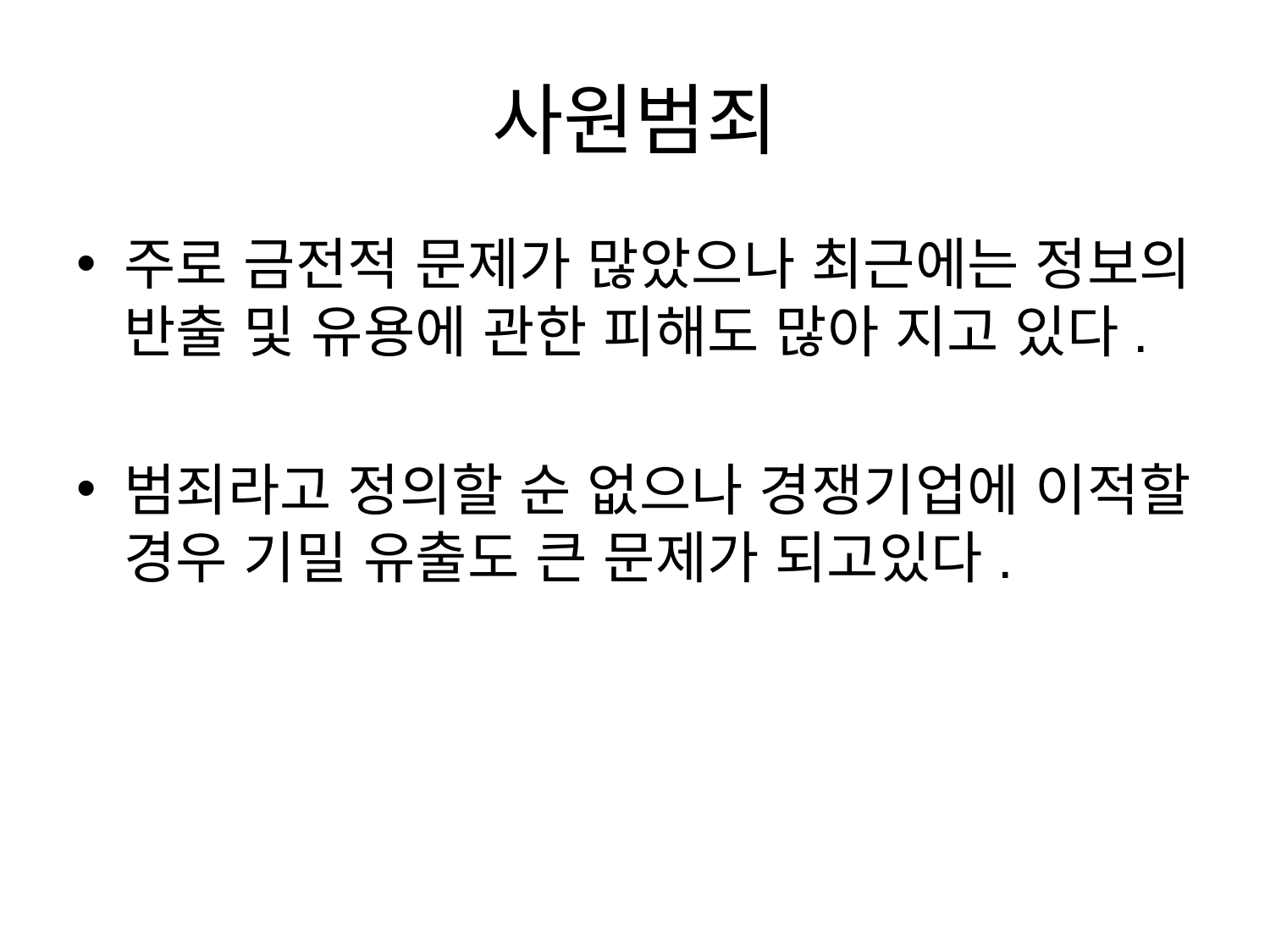

# 사원범죄
주로 금전적 문제가 많았으나 최근에는 정보의 반출 및 유용에 관한 피해도 많아 지고 있다.

범죄라고 정의할 순 없으나 경쟁기업에 이적할 경우 기밀 유출도 큰 문제가 되고있다.